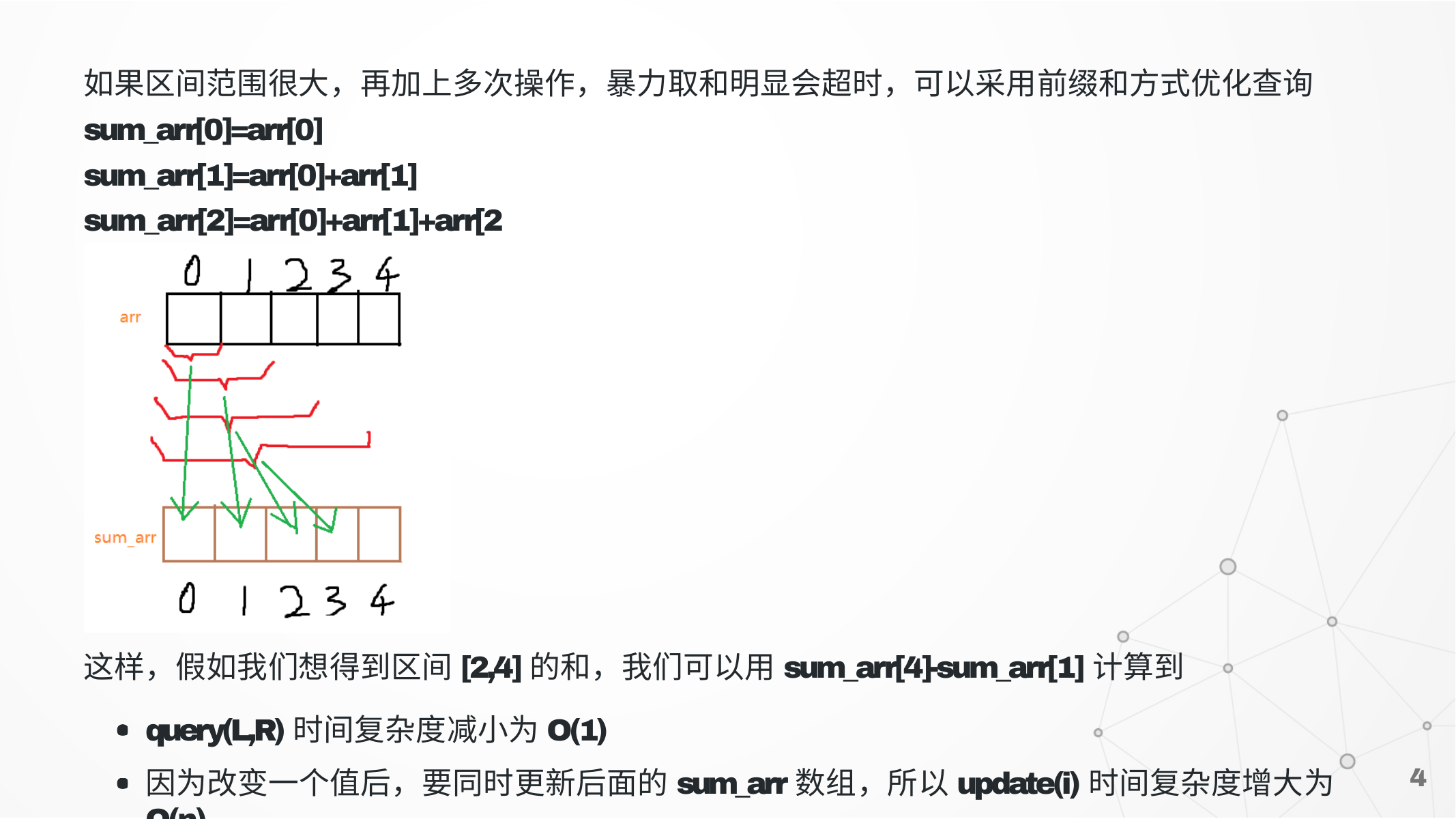

# 如果区间范围很大，再加上多次操作，暴力取和明显会超时，可以采用前缀和方式优化查询
sum_arr[0]=arr[0]  sum_arr[1]=arr[0]+arr[1]  sum_arr[2]=arr[0]+arr[1]+arr[2]

这样，假如我们想得到区间[2,4]的和，我们可以用sum_arr[4]-sum_arr[1]计算到
query(L,R)时间复杂度减小为O(1)
因为改变一个值后，要同时更新后面的sum_arr数组，所以update(i)时间复杂度增大为O(n)

4